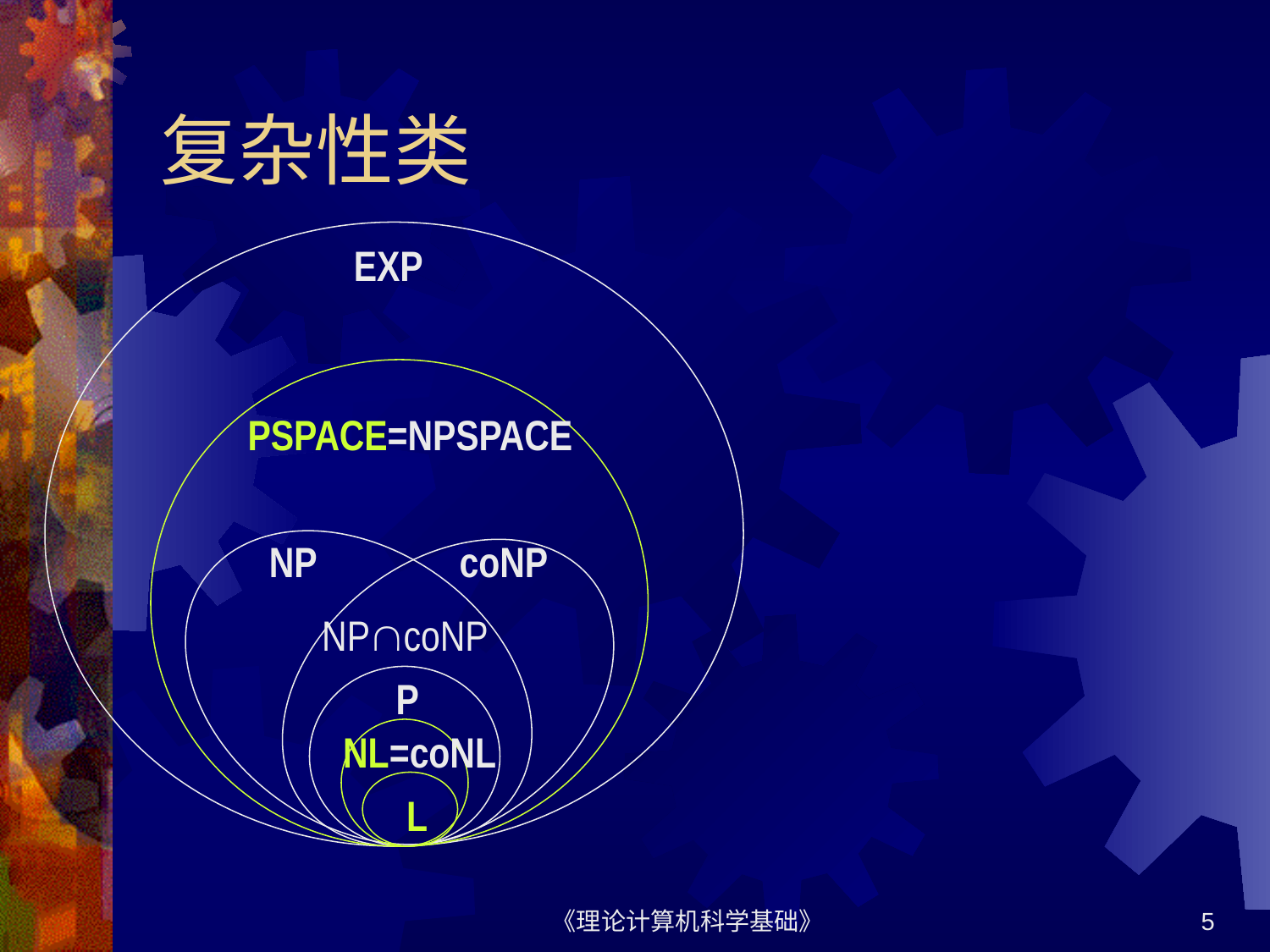

# 复杂性类

EXP

PSPACE=NPSPACE
NP
coNP
NP∩coNP

P
NL=coNL

L

《理论计算机科学基础》
5